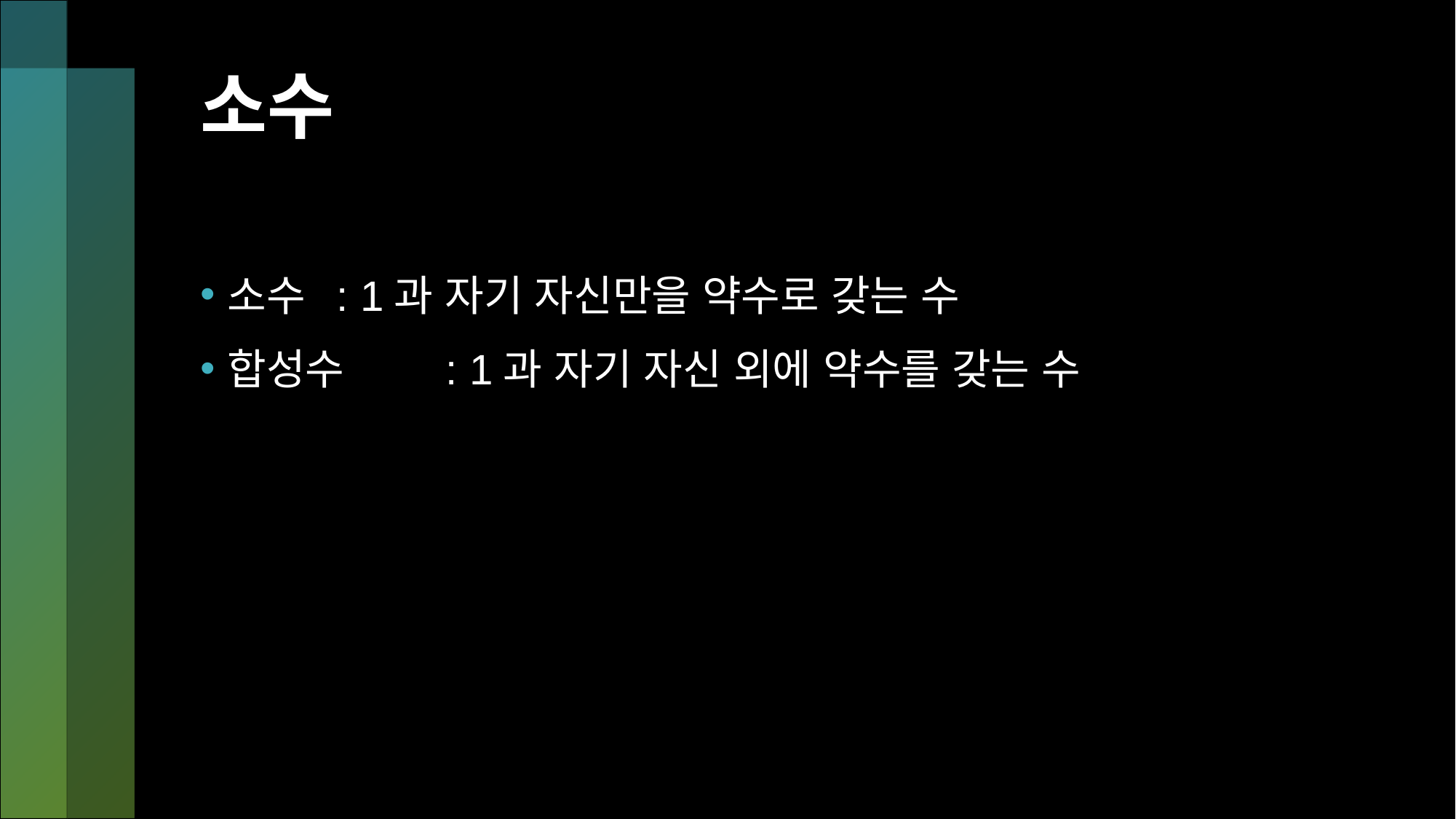

# 소수
소수 	: 1과 자기 자신만을 약수로 갖는 수
합성수 	: 1과 자기 자신 외에 약수를 갖는 수